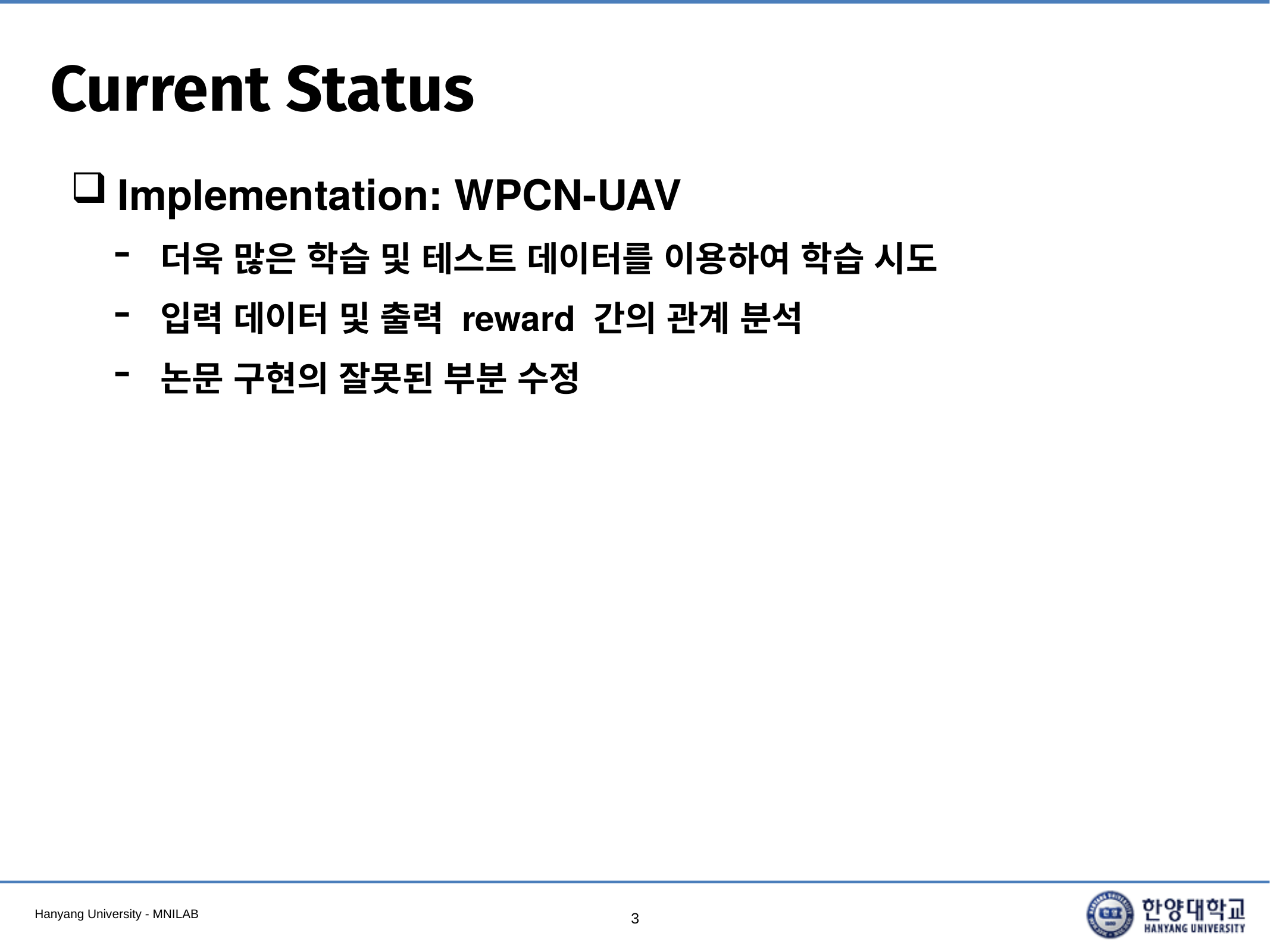

# Current Status
Implementation: WPCN-UAV
더욱 많은 학습 및 테스트 데이터를 이용하여 학습 시도
입력 데이터 및 출력 reward 간의 관계 분석
논문 구현의 잘못된 부분 수정
3